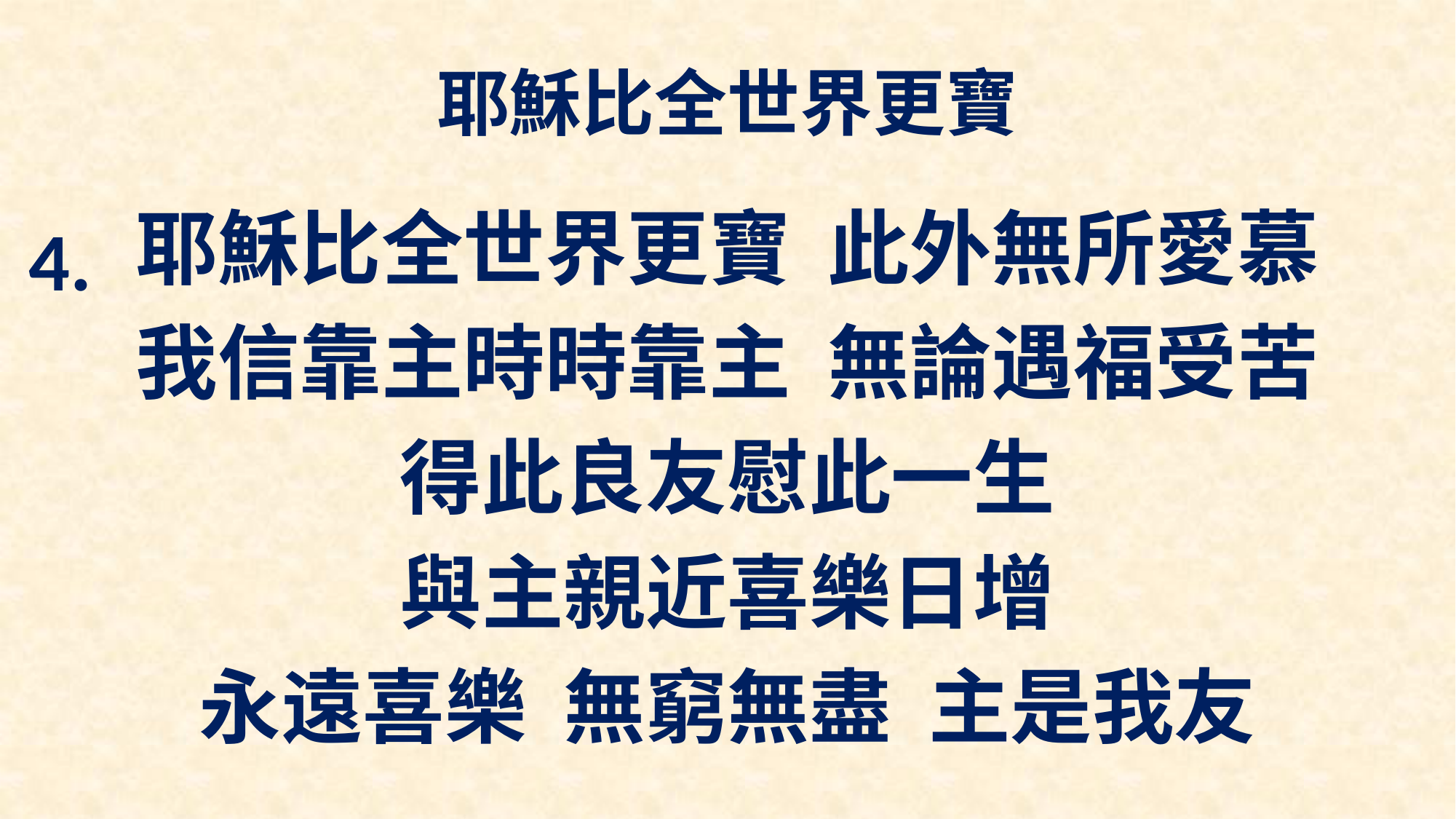

# 耶穌比全世界更寶
耶穌比全世界更寶  此外無所愛慕
我信靠主時時靠主  無論遇福受苦
得此良友慰此一生
與主親近喜樂日增
永遠喜樂  無窮無盡  主是我友
4.